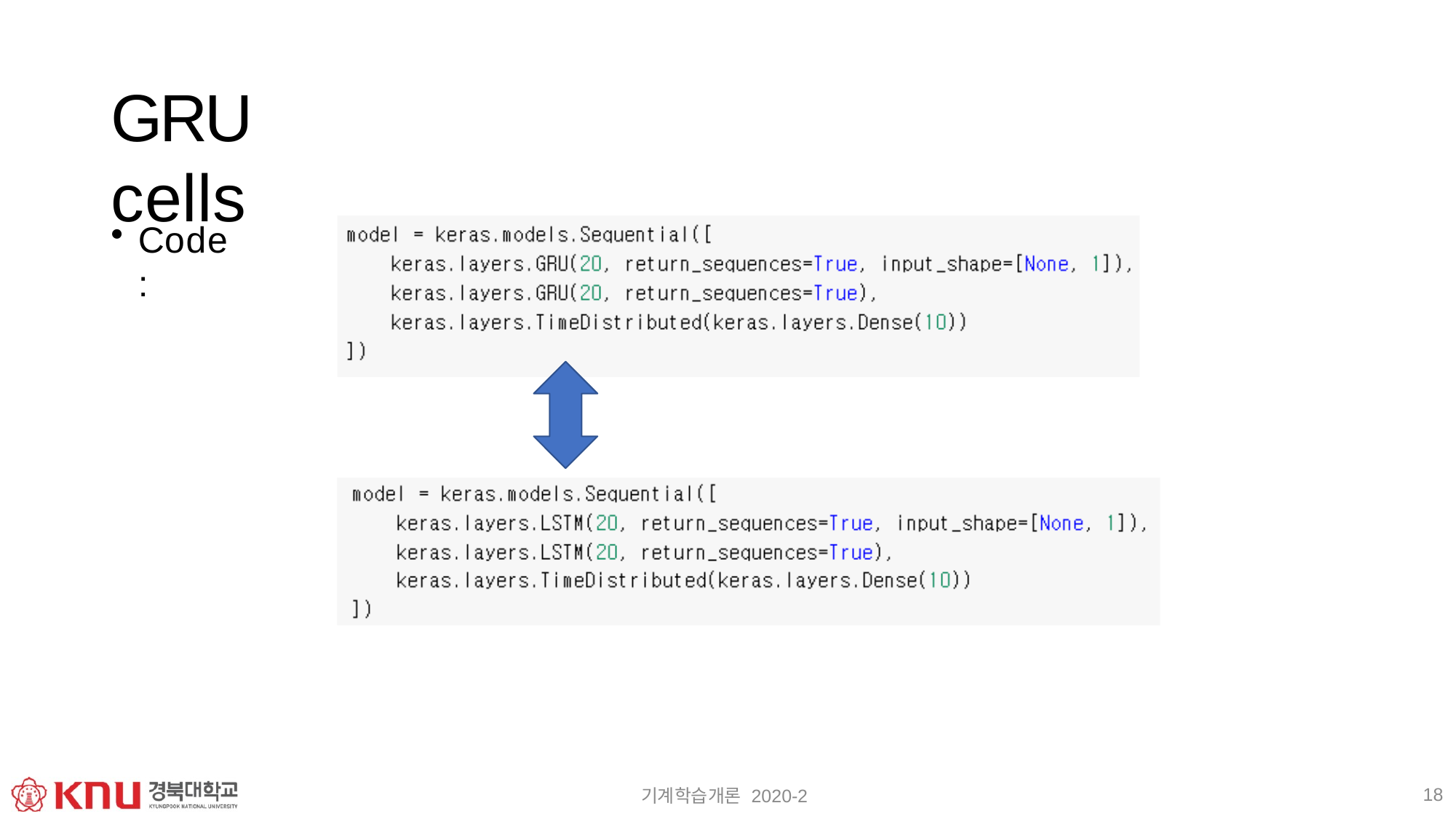

# GRU cells
Code:

18
기계학습개론 2020-2